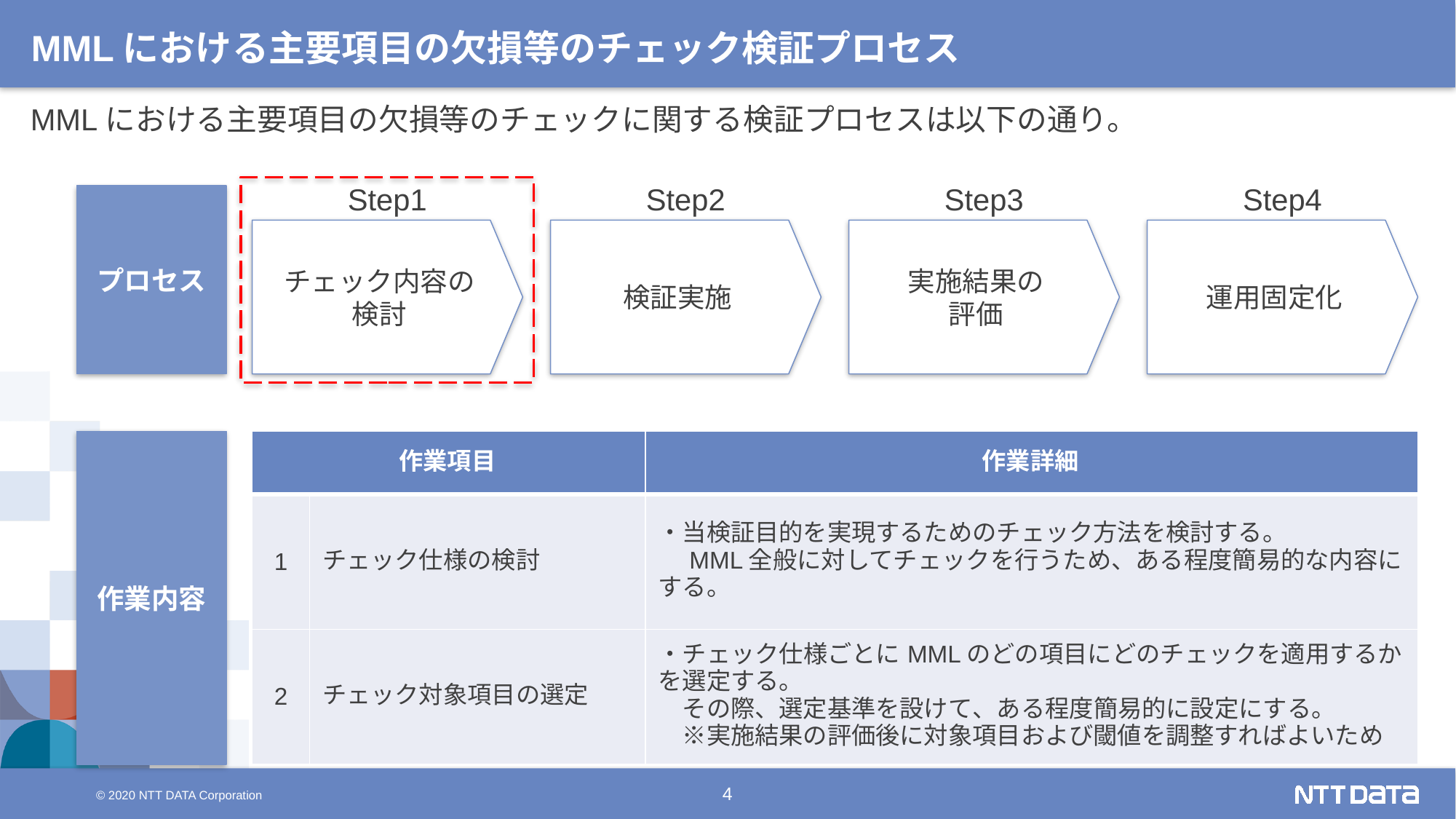

# MMLにおける主要項目の欠損等のチェック検証プロセス
MMLにおける主要項目の欠損等のチェックに関する検証プロセスは以下の通り。
Step1
Step2
Step3
Step4

プロセス
チェック内容の
検討
検証実施
実施結果の
評価
運用固定化
作業内容
| 作業項目 |  | 作業詳細 |
| --- | --- | --- |
| 1 | チェック仕様の検討 | ・当検証目的を実現するためのチェック方法を検討する。 　MML全般に対してチェックを行うため、ある程度簡易的な内容にする。 |
| 2 | チェック対象項目の選定 | ・チェック仕様ごとにMMLのどの項目にどのチェックを適用するかを選定する。 　その際、選定基準を設けて、ある程度簡易的に設定にする。 　※実施結果の評価後に対象項目および閾値を調整すればよいため |